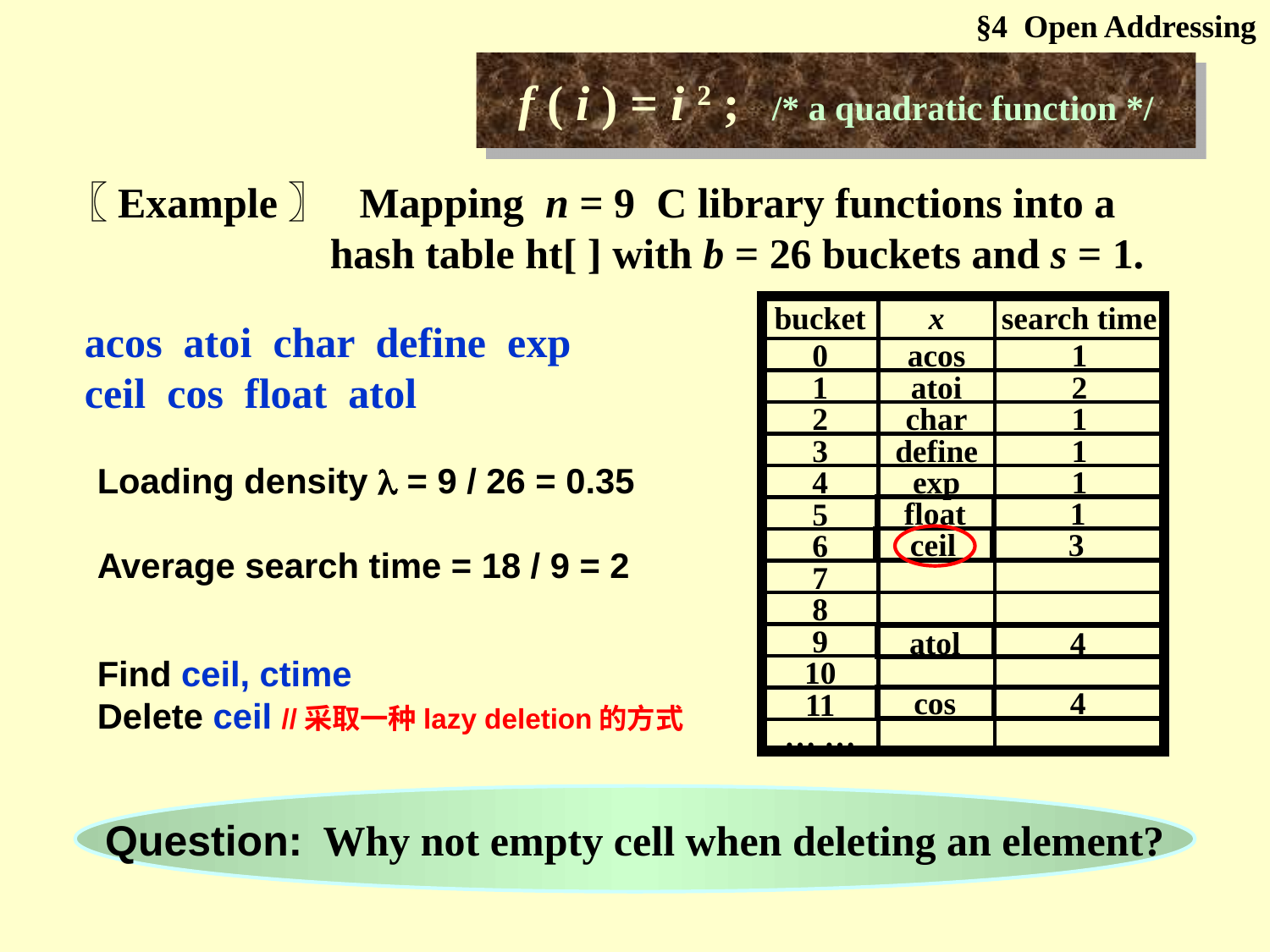

§4  Open Addressing
f ( i ) = i 2 ;   /* a quadratic function */
〖Example〗  Mapping  n = 9  C library functions into a hash table ht[ ] with b = 26 buckets and s = 1.
bucket

x
search time
0

1

2

3

4

5

6

7

8

9

10

11

… …

acos  atoi  char  define  exp  ceil  cos  float  atol
acos
1
atoi
2
char
1
define
1
Loading density λ = 9 / 26 = 0.35
exp
1
float
1

ceil
3
Average search time = 18 / 9 = 2
atol
4
Find ceil, ctime
Delete ceil //采取一种lazy deletion的方式
cos
4
Question:  Why not empty cell when deleting an element?